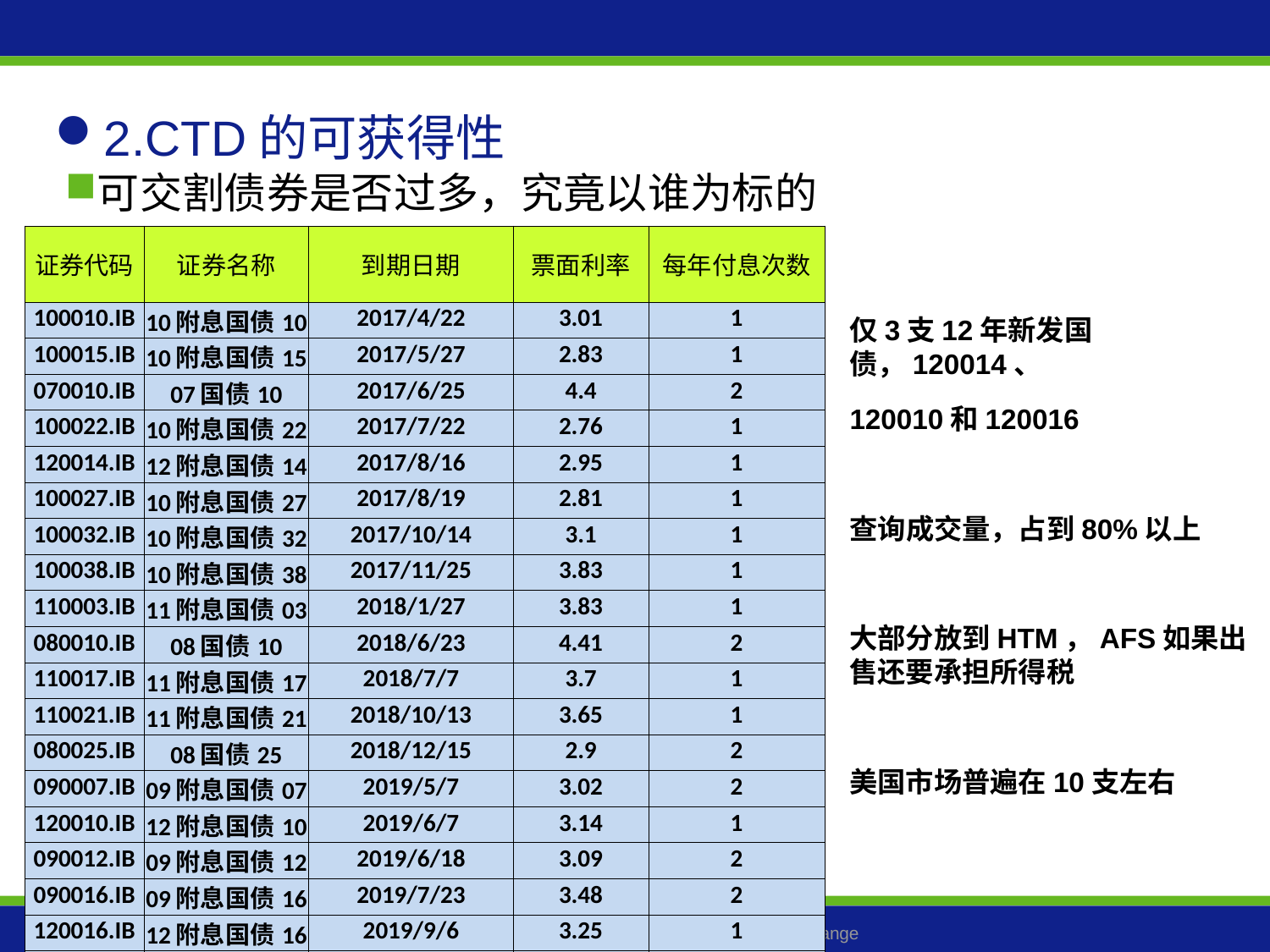

2.CTD的可获得性
可交割债券是否过多，究竟以谁为标的

| 证券代码 | 证券名称 | 到期日期 | 票面利率 | 每年付息次数 |
| --- | --- | --- | --- | --- |
| 100010.IB | 10附息国债10 | 2017/4/22 | 3.01 | 1 |
| 100015.IB | 10附息国债15 | 2017/5/27 | 2.83 | 1 |
| 070010.IB | 07国债10 | 2017/6/25 | 4.4 | 2 |
| 100022.IB | 10附息国债22 | 2017/7/22 | 2.76 | 1 |
| 120014.IB | 12附息国债14 | 2017/8/16 | 2.95 | 1 |
| 100027.IB | 10附息国债27 | 2017/8/19 | 2.81 | 1 |
| 100032.IB | 10附息国债32 | 2017/10/14 | 3.1 | 1 |
| 100038.IB | 10附息国债38 | 2017/11/25 | 3.83 | 1 |
| 110003.IB | 11附息国债03 | 2018/1/27 | 3.83 | 1 |
| 080010.IB | 08国债10 | 2018/6/23 | 4.41 | 2 |
| 110017.IB | 11附息国债17 | 2018/7/7 | 3.7 | 1 |
| 110021.IB | 11附息国债21 | 2018/10/13 | 3.65 | 1 |
| 080025.IB | 08国债25 | 2018/12/15 | 2.9 | 2 |
| 090007.IB | 09附息国债07 | 2019/5/7 | 3.02 | 2 |
| 120010.IB | 12附息国债10 | 2019/6/7 | 3.14 | 1 |
| 090012.IB | 09附息国债12 | 2019/6/18 | 3.09 | 2 |
| 090016.IB | 09附息国债16 | 2019/7/23 | 3.48 | 2 |
| 120016.IB | 12附息国债16 | 2019/9/6 | 3.25 | 1 |
| 090027.IB | 09附息国债27 | 2019/11/5 | 3.68 | 2 |
| 100002.IB | 10附息国债02 | 2020/2/4 | 3.43 | 2 |
仅3支12年新发国债，120014、
120010和120016

查询成交量，占到80%以上

大部分放到HTM，AFS如果出售还要承担所得税

美国市场普遍在10支左右